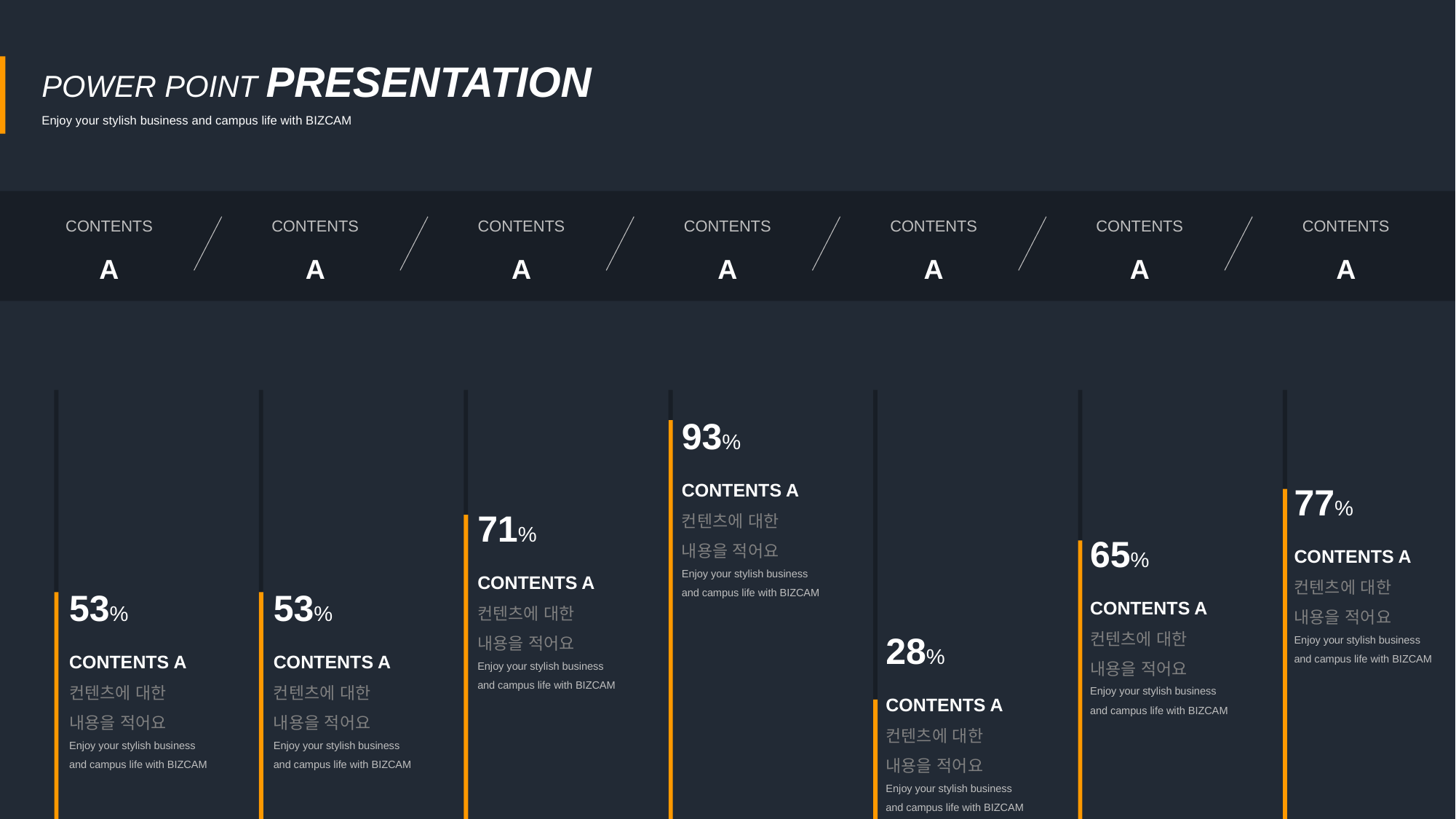

POWER POINT PRESENTATION
Enjoy your stylish business and campus life with BIZCAM

CONTENTS
A
CONTENTS
A
CONTENTS
A
CONTENTS
A
CONTENTS
A
CONTENTS
A
CONTENTS
A

93%
CONTENTS A
컨텐츠에 대한 내용을 적어요
Enjoy your stylish business and campus life with BIZCAM

77%
CONTENTS A
컨텐츠에 대한 내용을 적어요
Enjoy your stylish business and campus life with BIZCAM

71%
CONTENTS A
컨텐츠에 대한 내용을 적어요
Enjoy your stylish business and campus life with BIZCAM

65%
CONTENTS A
컨텐츠에 대한 내용을 적어요
Enjoy your stylish business and campus life with BIZCAM

53%
CONTENTS A
컨텐츠에 대한 내용을 적어요
Enjoy your stylish business and campus life with BIZCAM
53%
CONTENTS A
컨텐츠에 대한 내용을 적어요
Enjoy your stylish business and campus life with BIZCAM

28%
CONTENTS A
컨텐츠에 대한 내용을 적어요
Enjoy your stylish business and campus life with BIZCAM